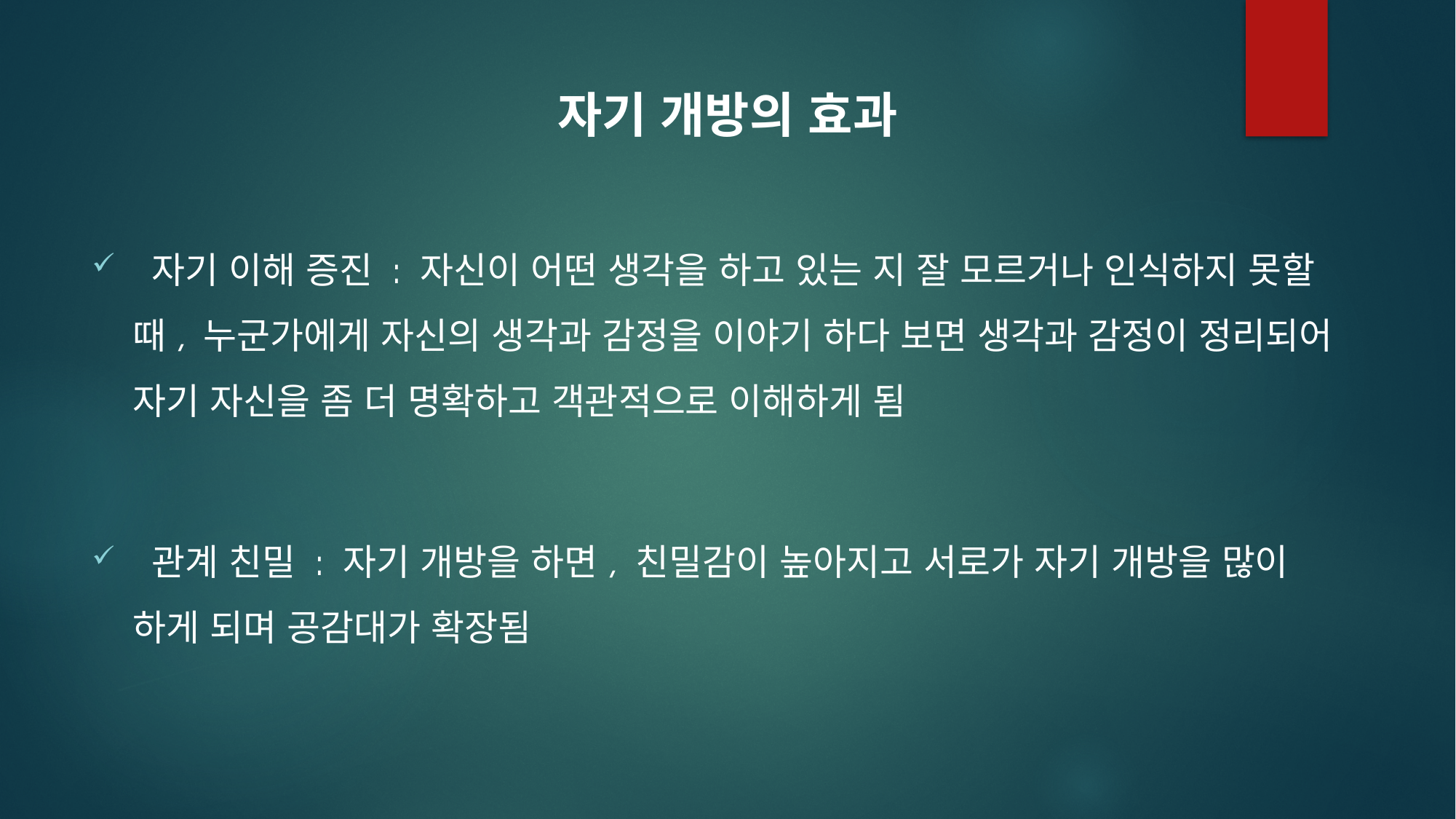

자기 개방의 효과
 자기 이해 증진 : 자신이 어떤 생각을 하고 있는 지 잘 모르거나 인식하지 못할 때, 누군가에게 자신의 생각과 감정을 이야기 하다 보면 생각과 감정이 정리되어 자기 자신을 좀 더 명확하고 객관적으로 이해하게 됨

 관계 친밀 : 자기 개방을 하면, 친밀감이 높아지고 서로가 자기 개방을 많이 하게 되며 공감대가 확장됨